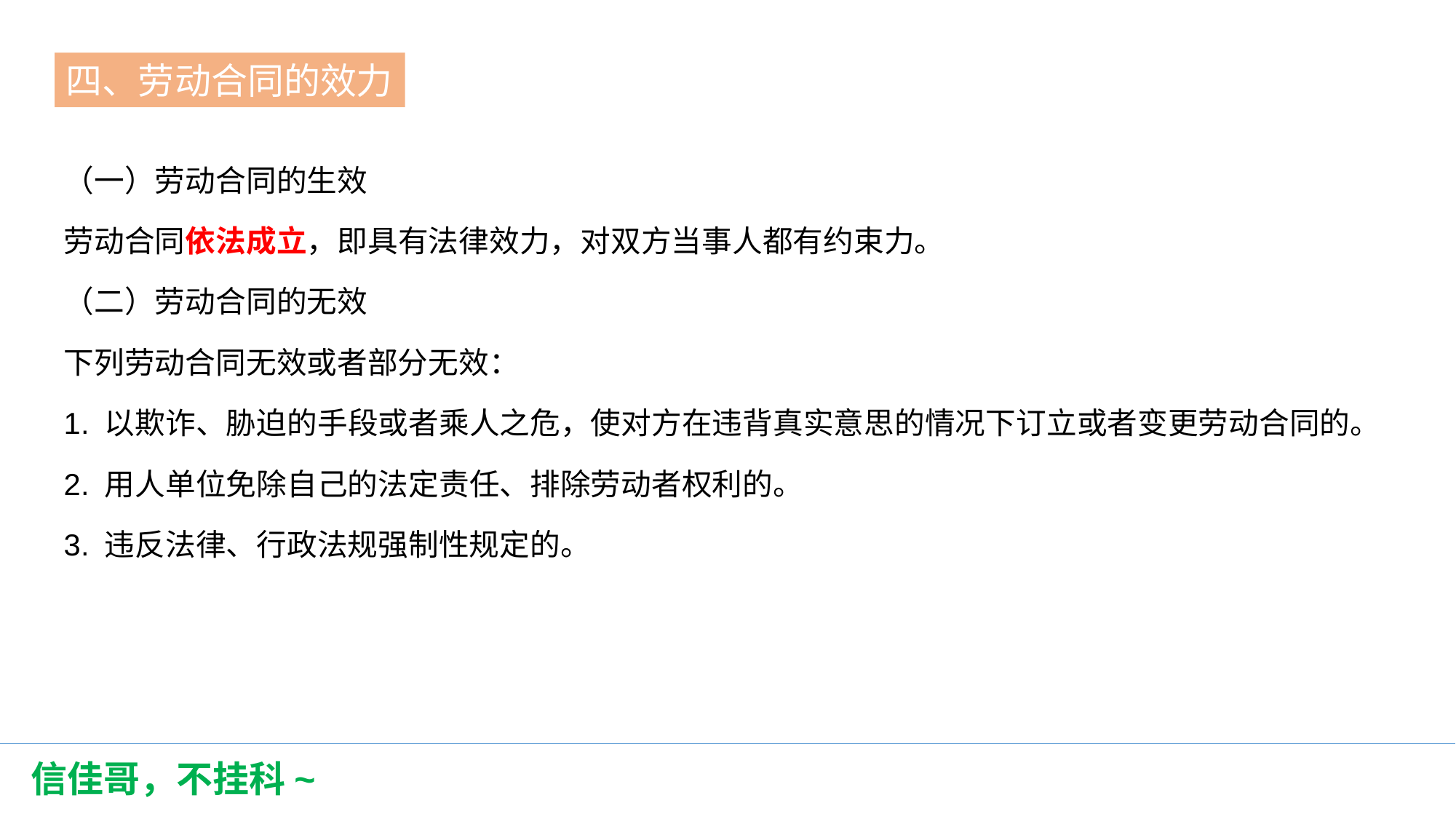

四、劳动合同的效力
第一节
（一）劳动合同的生效
劳动合同依法成立，即具有法律效力，对双方当事人都有约束力。
（二）劳动合同的无效
下列劳动合同无效或者部分无效：
1. 以欺诈、胁迫的手段或者乘人之危，使对方在违背真实意思的情况下订立或者变更劳动合同的。
2. 用人单位免除自己的法定责任、排除劳动者权利的。
3. 违反法律、行政法规强制性规定的。